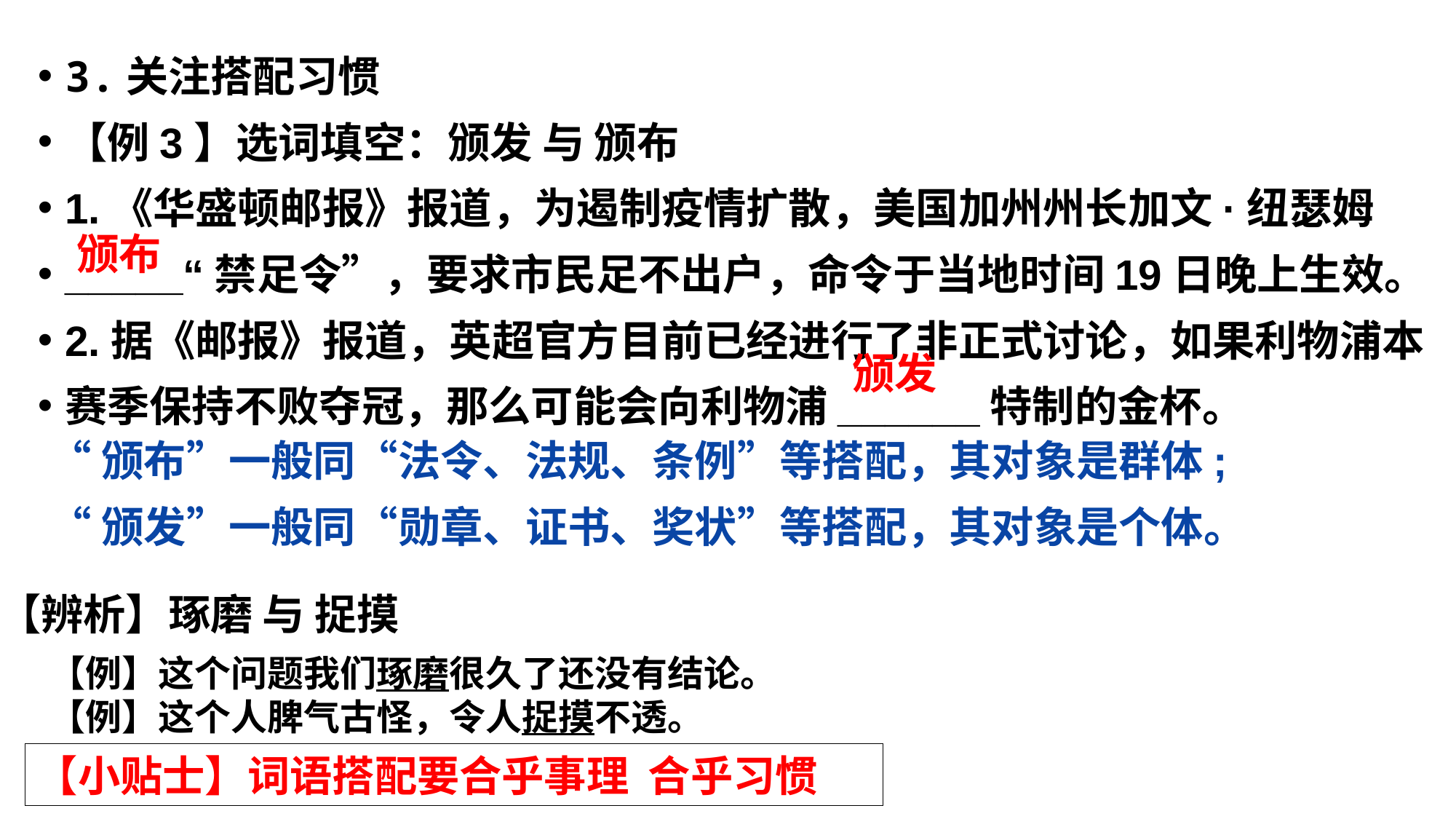

3.关注搭配习惯
【例3】选词填空：颁发 与 颁布
1.《华盛顿邮报》报道，为遏制疫情扩散，美国加州州长加文·纽瑟姆
_____“禁足令”，要求市民足不出户，命令于当地时间19日晚上生效。
2.据《邮报》报道，英超官方目前已经进行了非正式讨论，如果利物浦本
赛季保持不败夺冠，那么可能会向利物浦______特制的金杯。

颁布
颁发
“颁布”一般同“法令、法规、条例”等搭配，其对象是群体;
“颁发”一般同“勋章、证书、奖状”等搭配，其对象是个体。
【辨析】琢磨 与 捉摸
【例】这个问题我们琢磨很久了还没有结论。
【例】这个人脾气古怪，令人捉摸不透。
【小贴士】词语搭配要合乎事理  合乎习惯